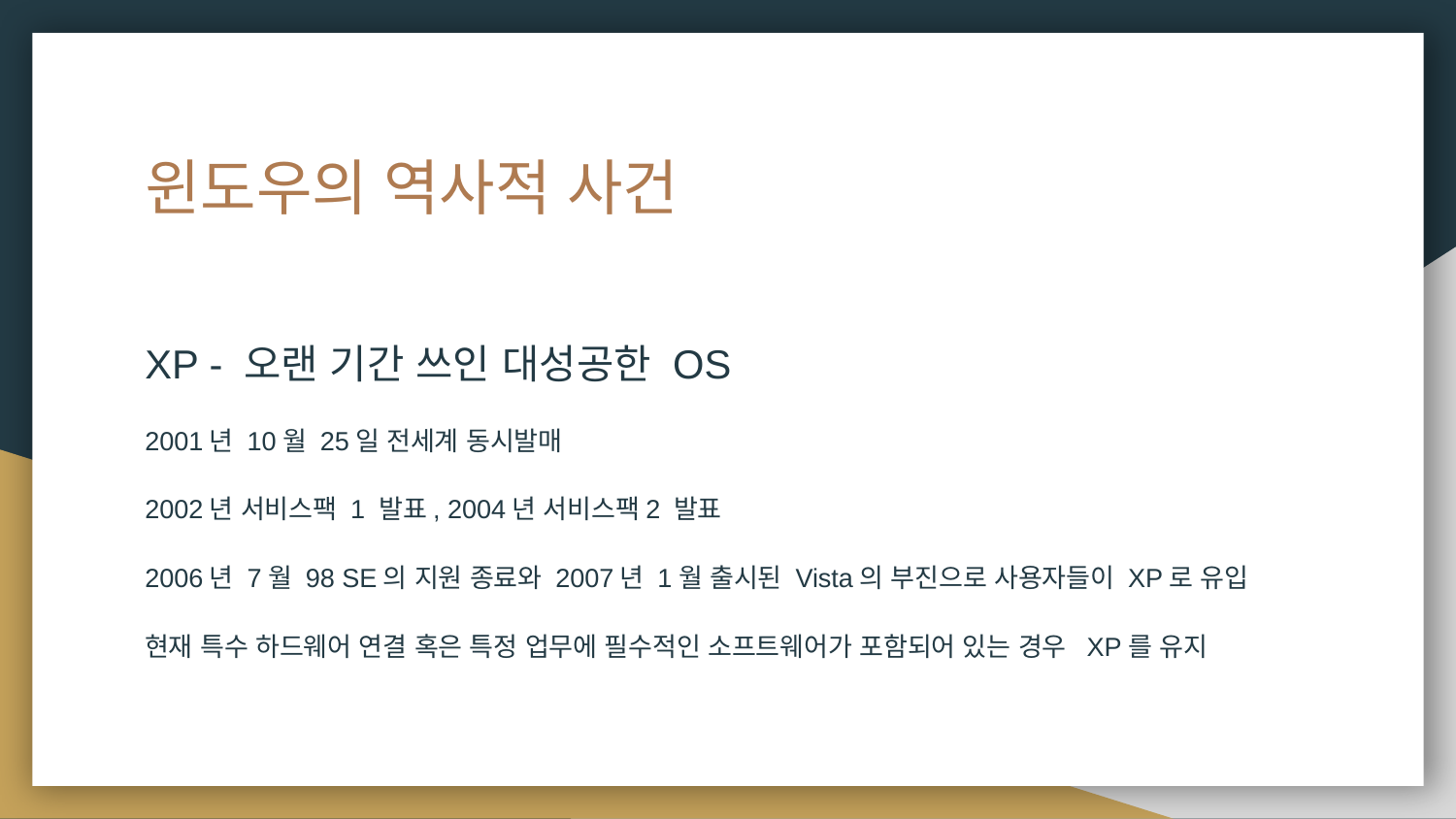

# 윈도우의 역사적 사건
XP - 오랜 기간 쓰인 대성공한 OS
2001년 10월 25일 전세계 동시발매
2002년 서비스팩 1 발표, 2004년 서비스팩2 발표
2006년 7월 98 SE의 지원 종료와 2007년 1월 출시된 Vista의 부진으로 사용자들이 XP로 유입
현재 특수 하드웨어 연결 혹은 특정 업무에 필수적인 소프트웨어가 포함되어 있는 경우  XP를 유지